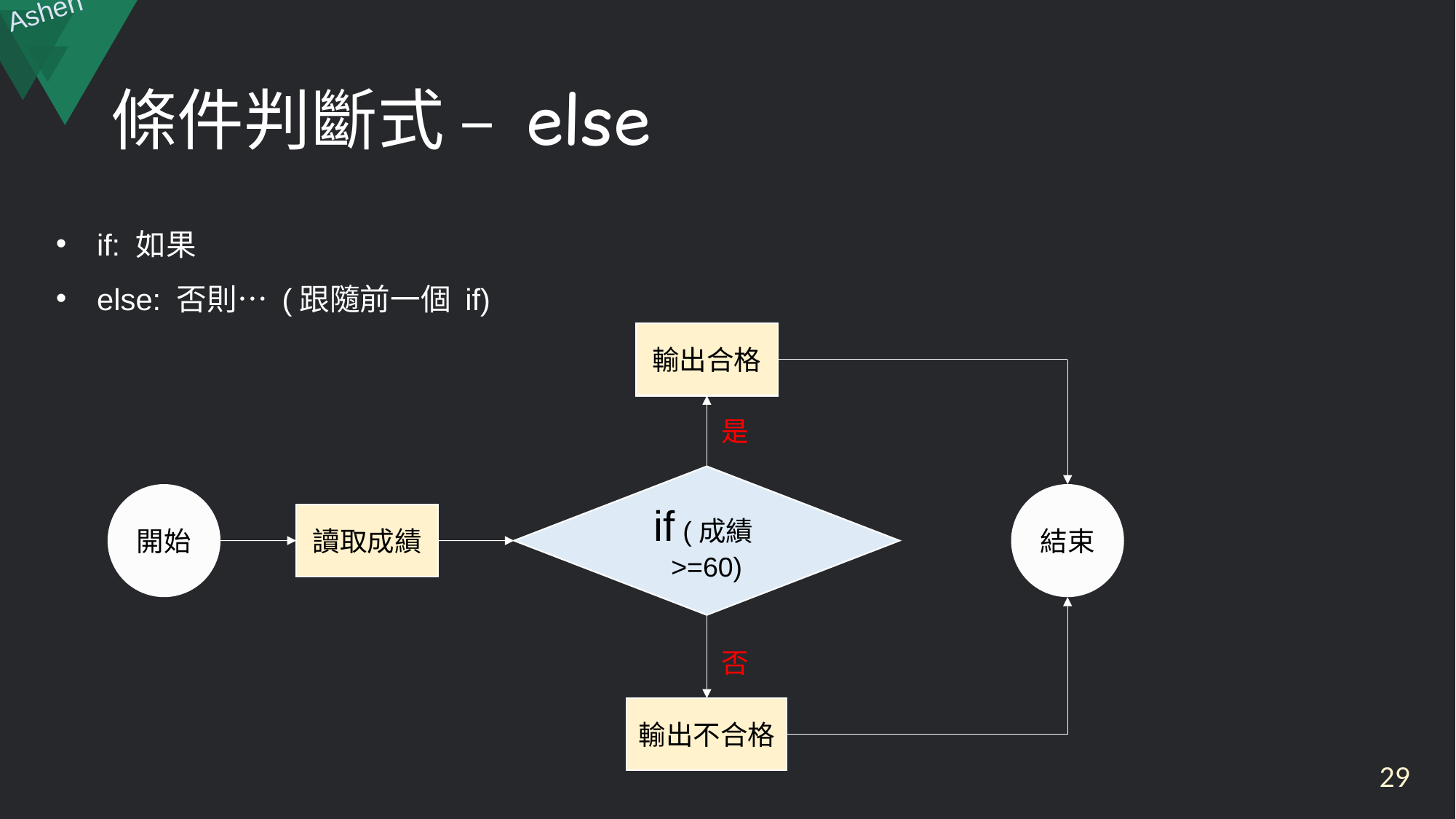

# 條件判斷式 – else
if: 如果
else: 否則… (跟隨前一個 if)
輸出合格
是
if (成績>=60)
開始
結束
讀取成績
否
輸出不合格
29